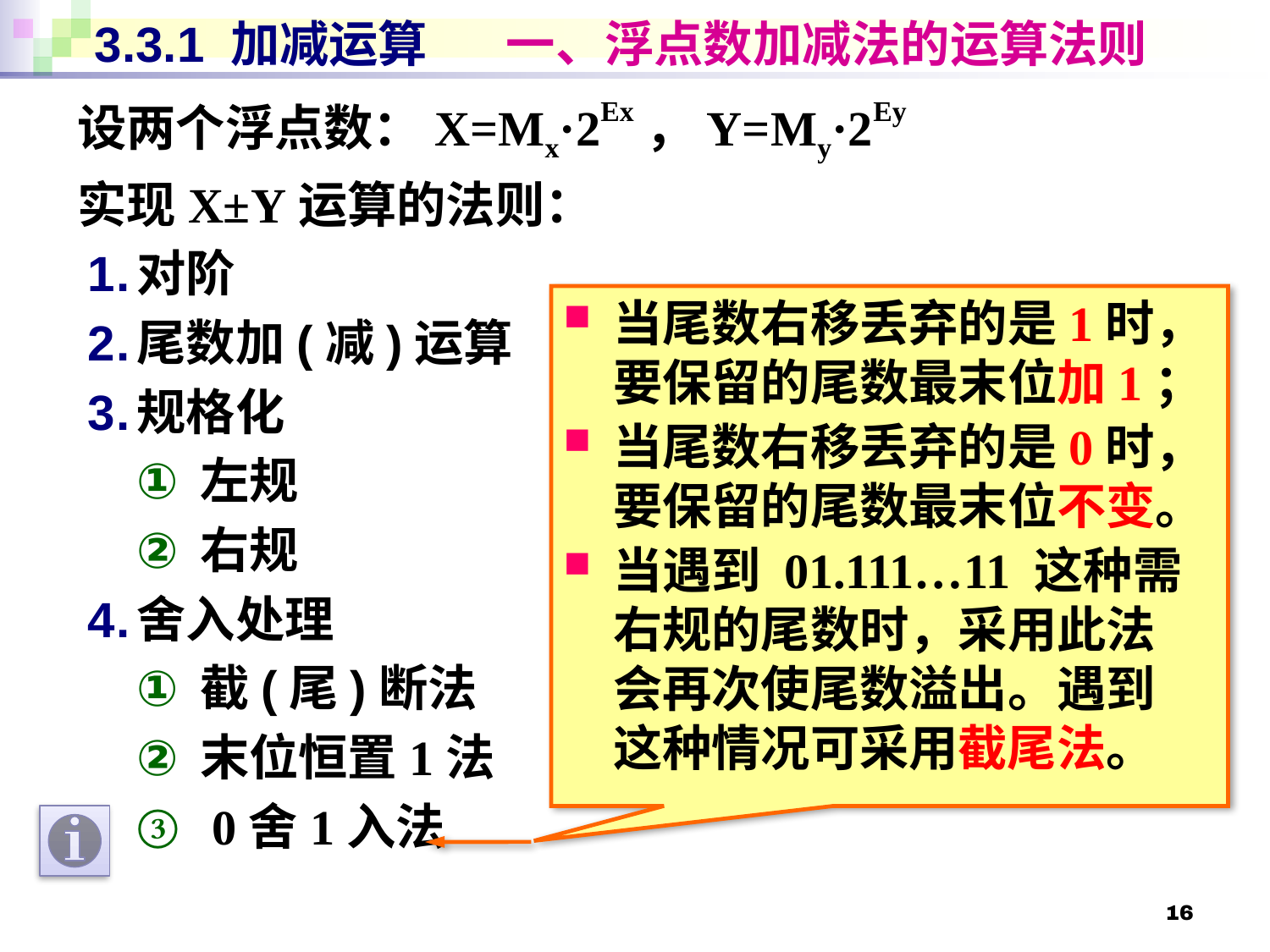

# 3.3.1 加减运算       一、浮点数加减法的运算法则
设两个浮点数：X=Mx·2Ex，Y=My·2Ey
实现X±Y运算的法则：
对阶
尾数加(减)运算
规格化
左规
右规
舍入处理
截(尾)断法
末位恒置1法
 0舍1入法
当尾数右移丢弃的是1时，
要保留的尾数最末位加1；
当尾数右移丢弃的是0时，
要保留的尾数最末位不变。
当遇到 01.111…11 这种需
右规的尾数时，采用此法
会再次使尾数溢出。遇到
这种情况可采用截尾法。

16